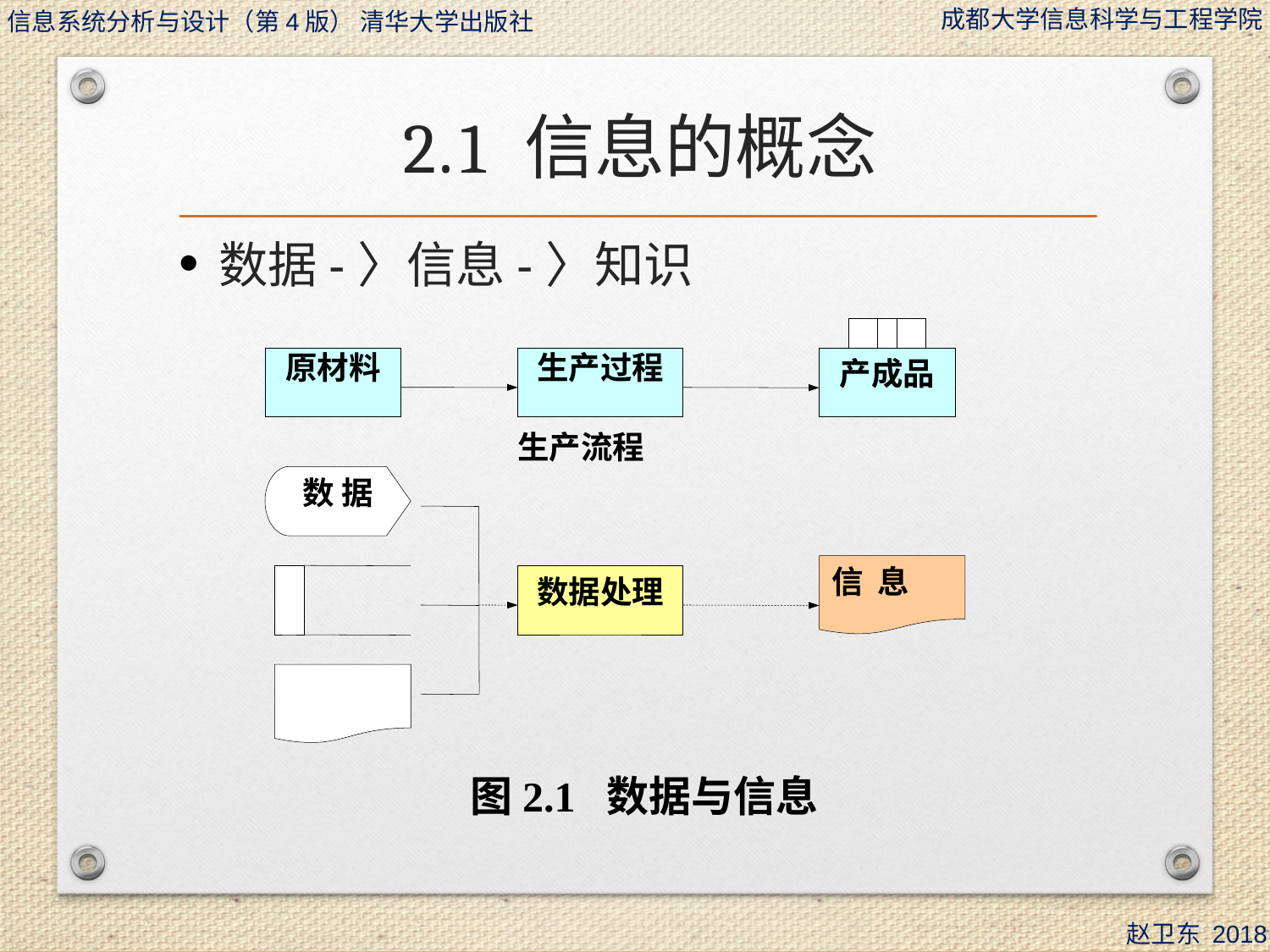

# 2.1 信息的概念
数据-〉信息-〉知识

原材料
生产过程
产成品

生产流程
数 据

信  息

数据处理

图2.1  数据与信息